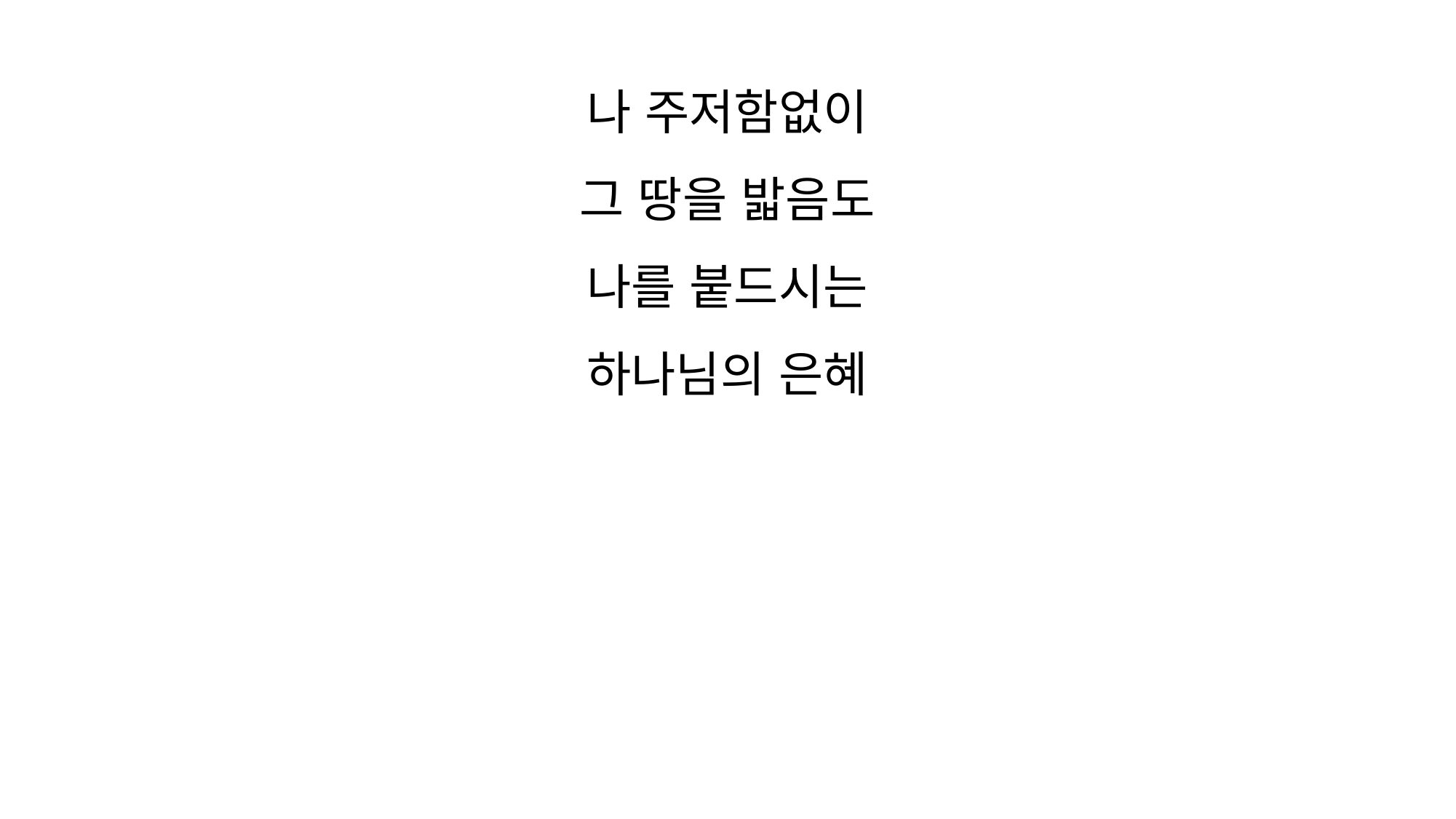

나 주저함없이
그 땅을 밟음도
나를 붙드시는
하나님의 은혜